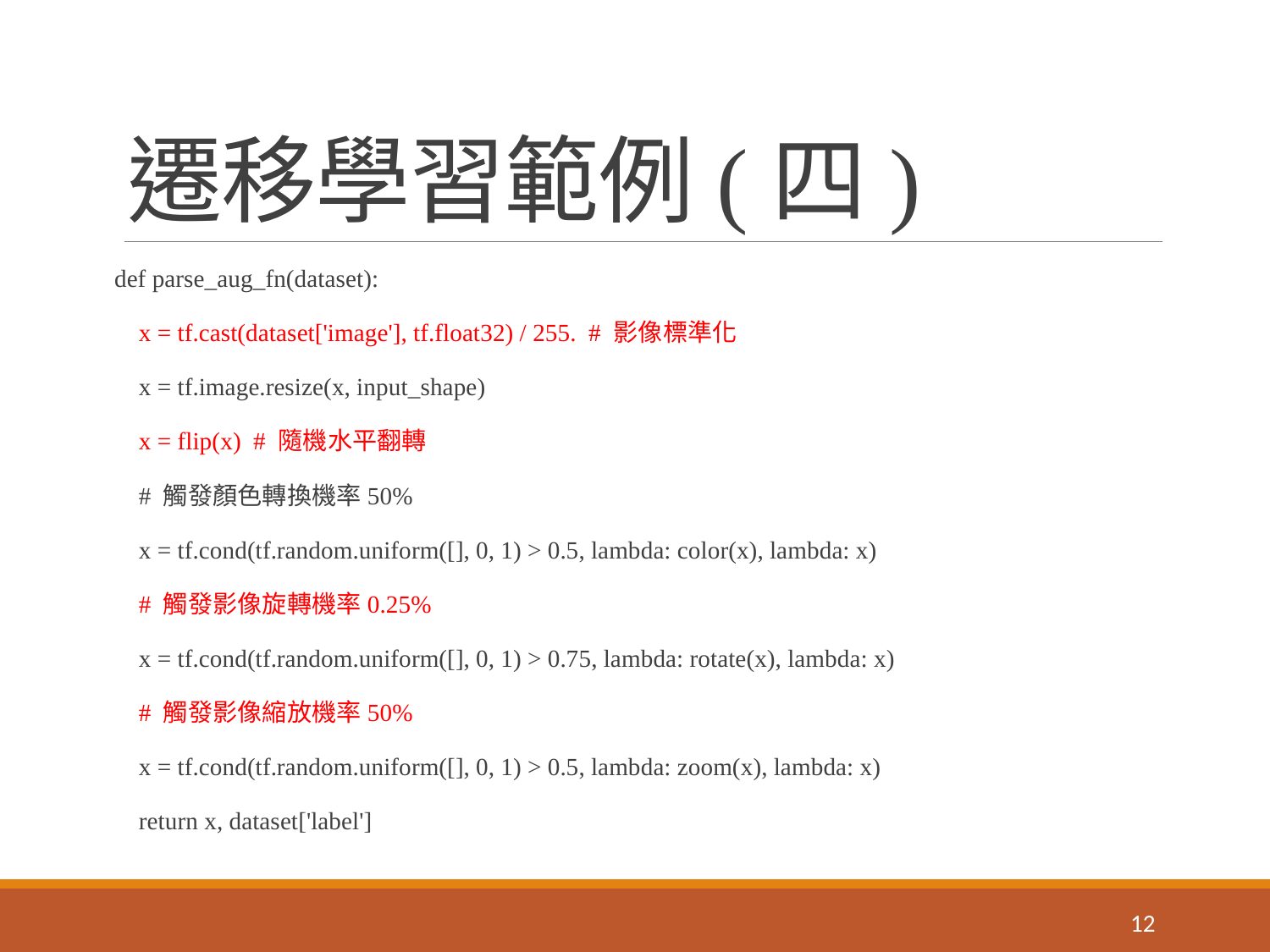

# 遷移學習範例(四)
def parse_aug_fn(dataset):
    x = tf.cast(dataset['image'], tf.float32) / 255.  # 影像標準化
    x = tf.image.resize(x, input_shape)
    x = flip(x)  # 隨機水平翻轉
    # 觸發顏色轉換機率50%
    x = tf.cond(tf.random.uniform([], 0, 1) > 0.5, lambda: color(x), lambda: x)
    # 觸發影像旋轉機率0.25%
    x = tf.cond(tf.random.uniform([], 0, 1) > 0.75, lambda: rotate(x), lambda: x)
    # 觸發影像縮放機率50%
    x = tf.cond(tf.random.uniform([], 0, 1) > 0.5, lambda: zoom(x), lambda: x)
    return x, dataset['label']
12